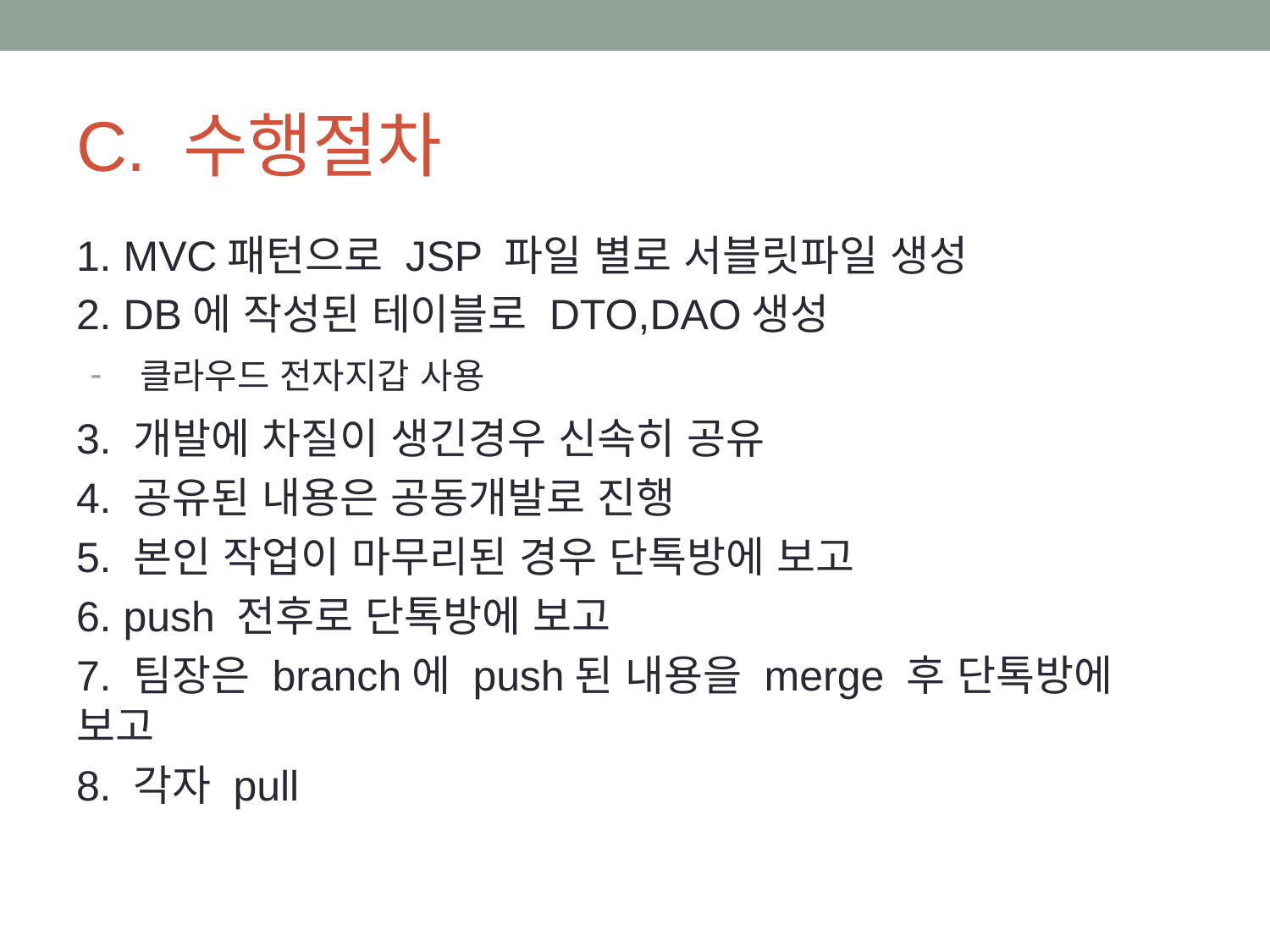

# C. 수행절차
1. MVC패턴으로 JSP 파일 별로 서블릿파일 생성
2. DB에 작성된 테이블로 DTO,DAO생성
클라우드 전자지갑 사용
3. 개발에 차질이 생긴경우 신속히 공유
4. 공유된 내용은 공동개발로 진행
5. 본인 작업이 마무리된 경우 단톡방에 보고
6. push 전후로 단톡방에 보고
7. 팀장은 branch에 push된 내용을 merge 후 단톡방에 보고
8. 각자 pull